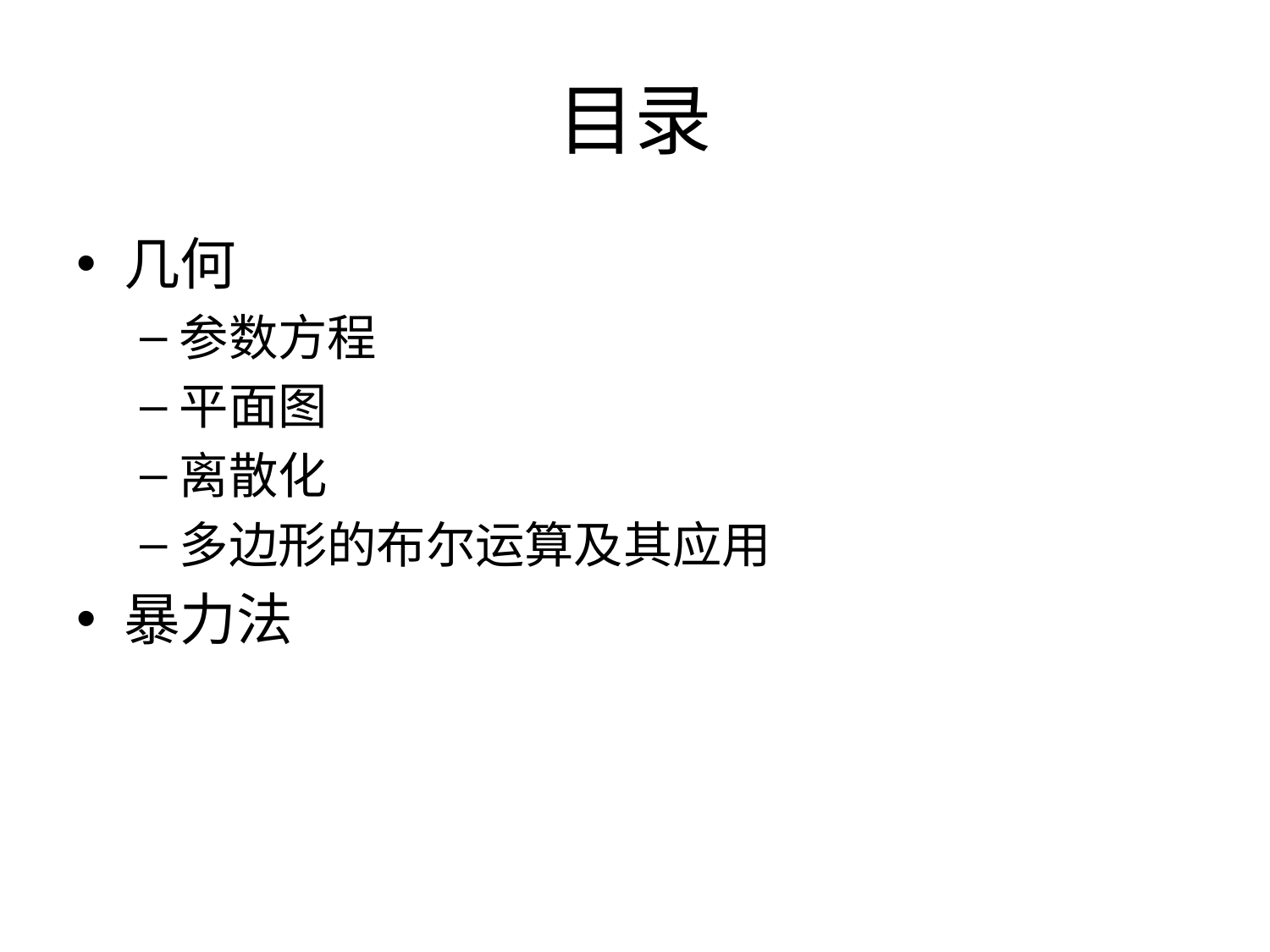

# 目录
几何
参数方程
平面图
离散化
多边形的布尔运算及其应用
暴力法